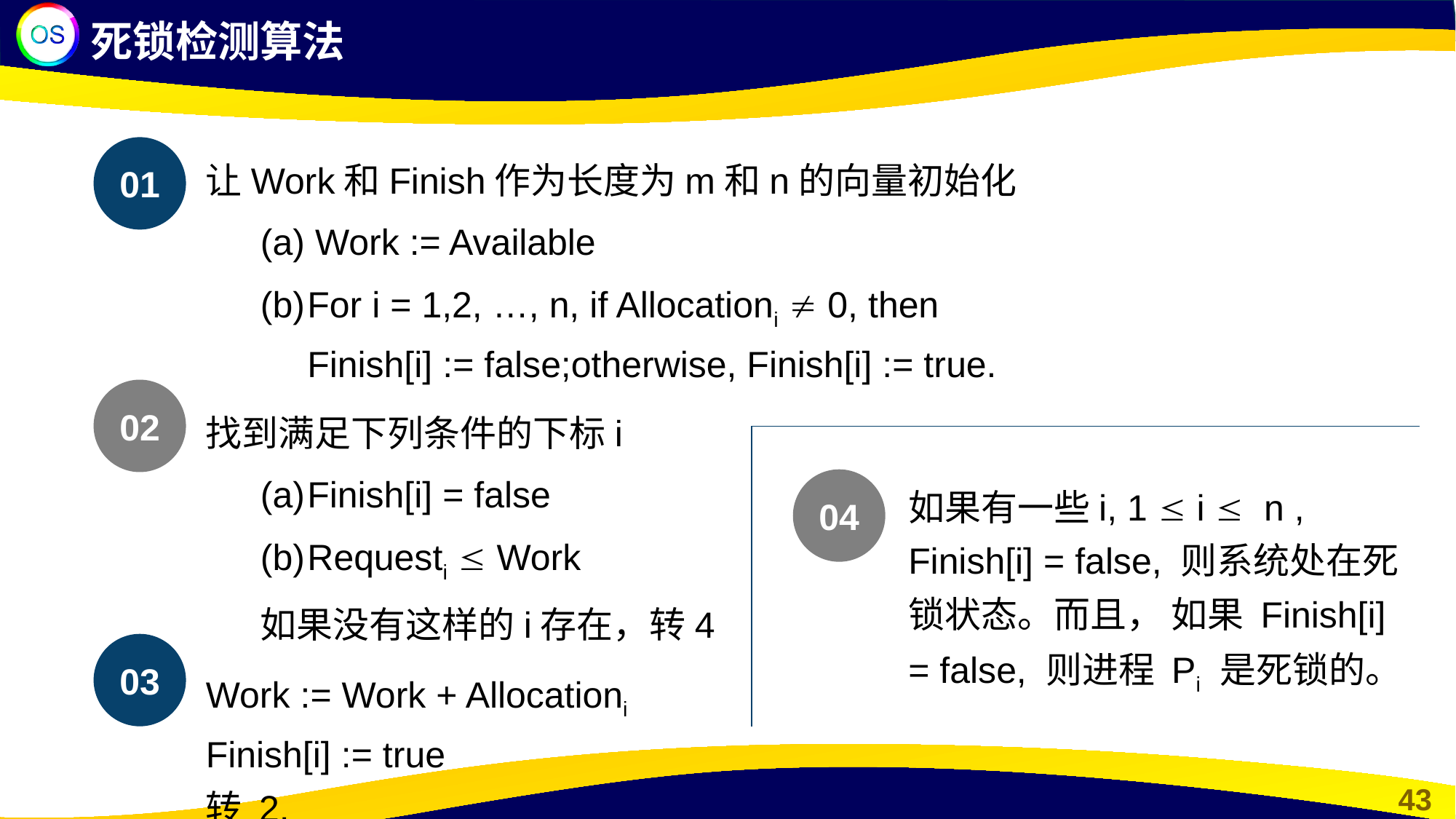

死锁检测算法
01
让Work和Finish作为长度为m和n的向量初始化
(a) Work := Available
(b)	For i = 1,2, …, n, if Allocationi ≠ 0, then
Finish[i] := false;otherwise, Finish[i] := true.
找到满足下列条件的下标i
(a)	Finish[i] = false
(b)	Requesti ≤ Work
如果没有这样的i存在，转4
Work := Work + Allocationi
Finish[i] := true
转 2.
02
如果有一些i, 1 ≤ i ≤  n , Finish[i] = false, 则系统处在死锁状态。而且， 如果 Finish[i] = false, 则进程 Pi 是死锁的。

04
03